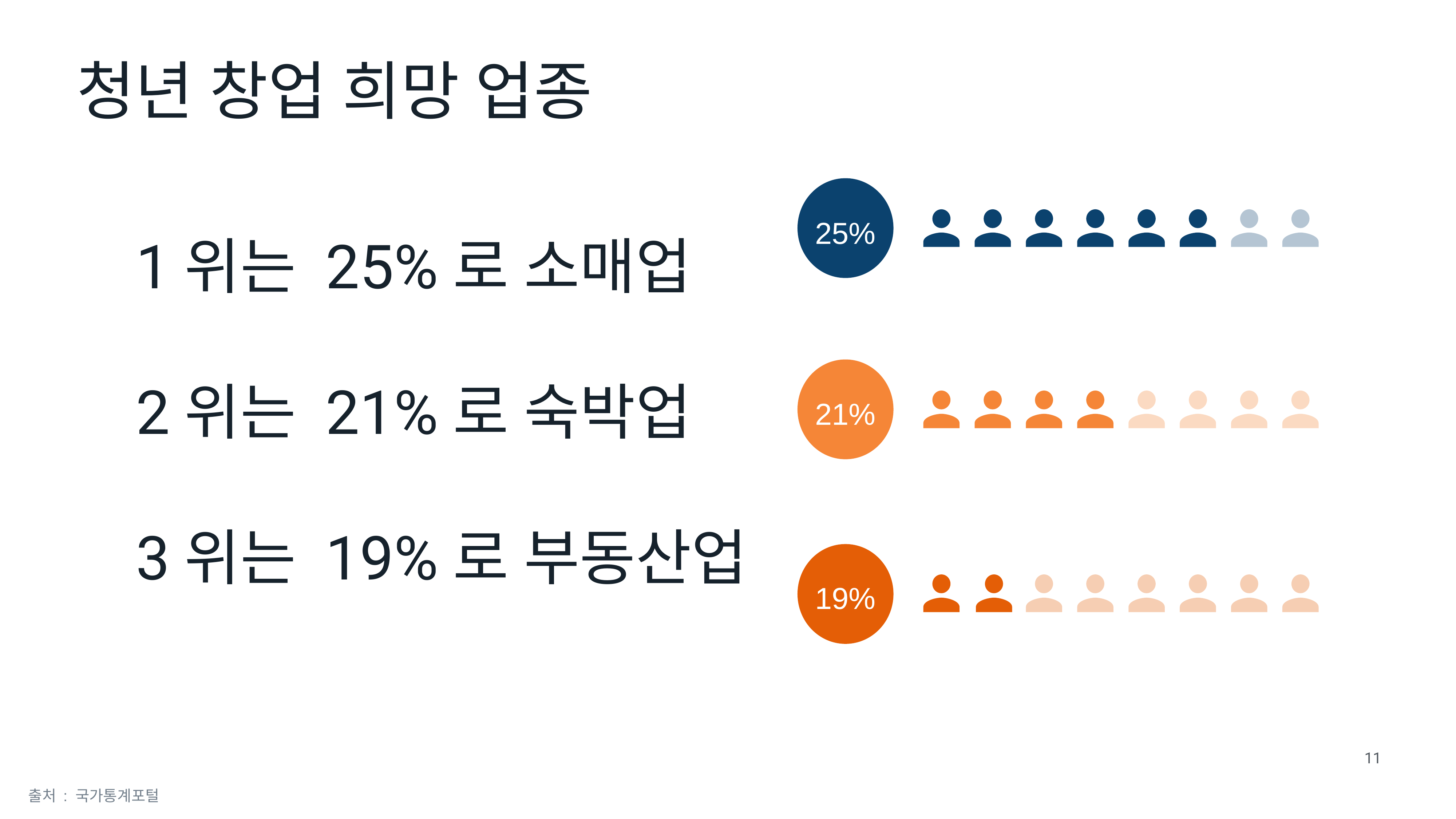

청년 창업 희망 업종
1위는 25%로 소매업

2위는 21%로 숙박업

3위는 19%로 부동산업

25%

21%

19%
11
출처 : 국가통계포털